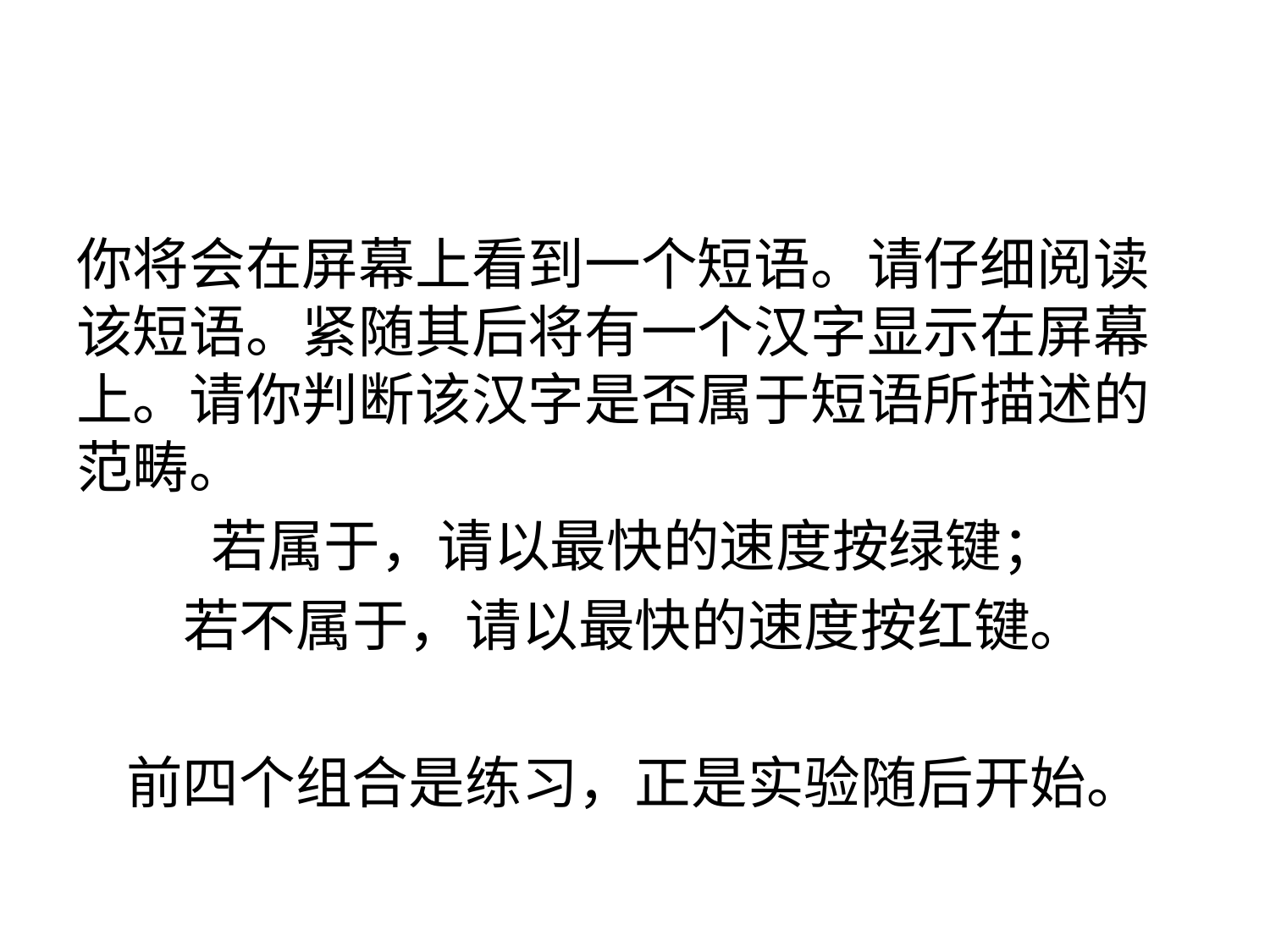

你将会在屏幕上看到一个短语。请仔细阅读该短语。紧随其后将有一个汉字显示在屏幕上。请你判断该汉字是否属于短语所描述的范畴。
若属于，请以最快的速度按绿键；
若不属于，请以最快的速度按红键。

前四个组合是练习，正是实验随后开始。